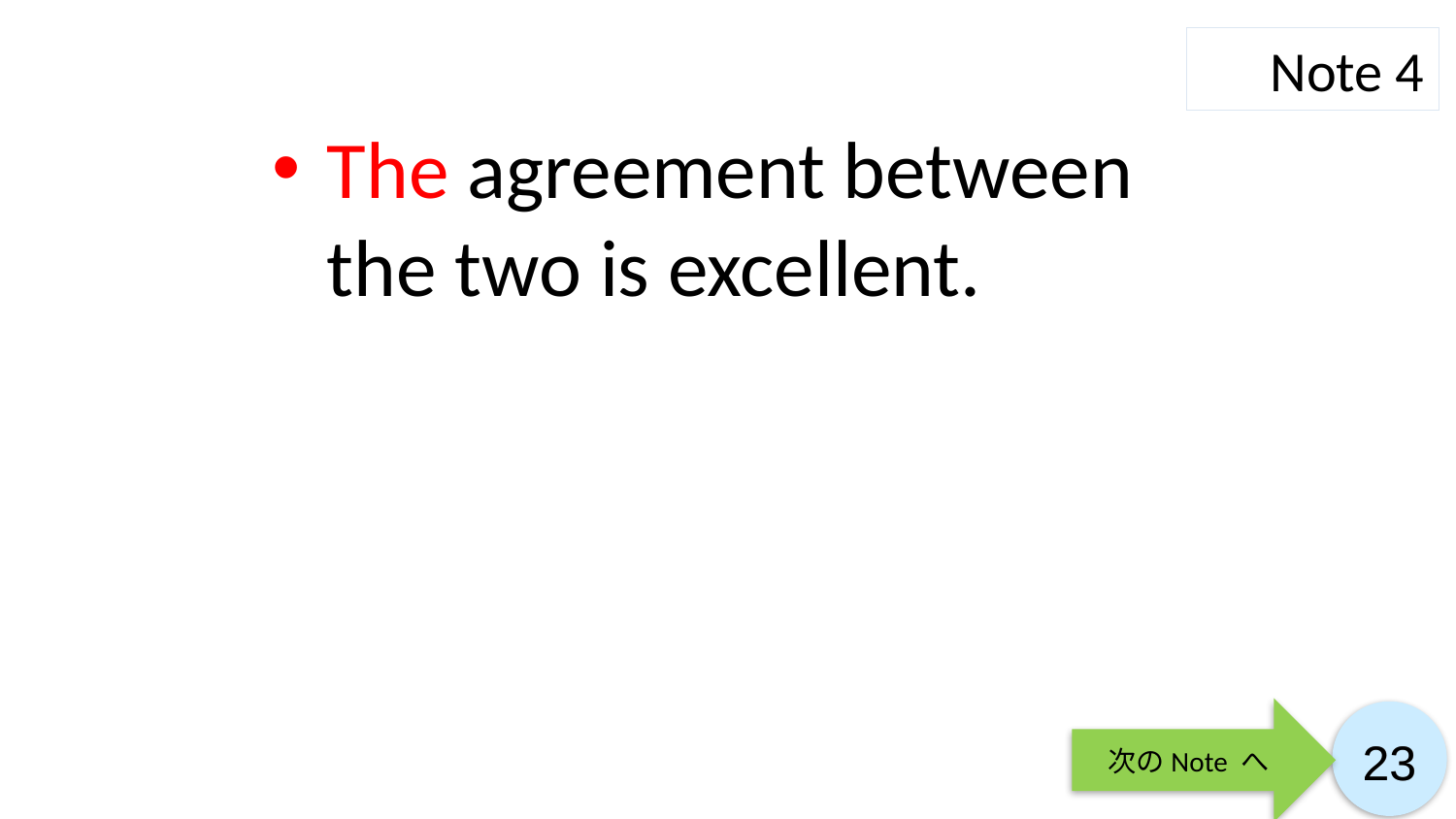

Note 4
The agreement between the two is excellent.
次のNote へ
23
23